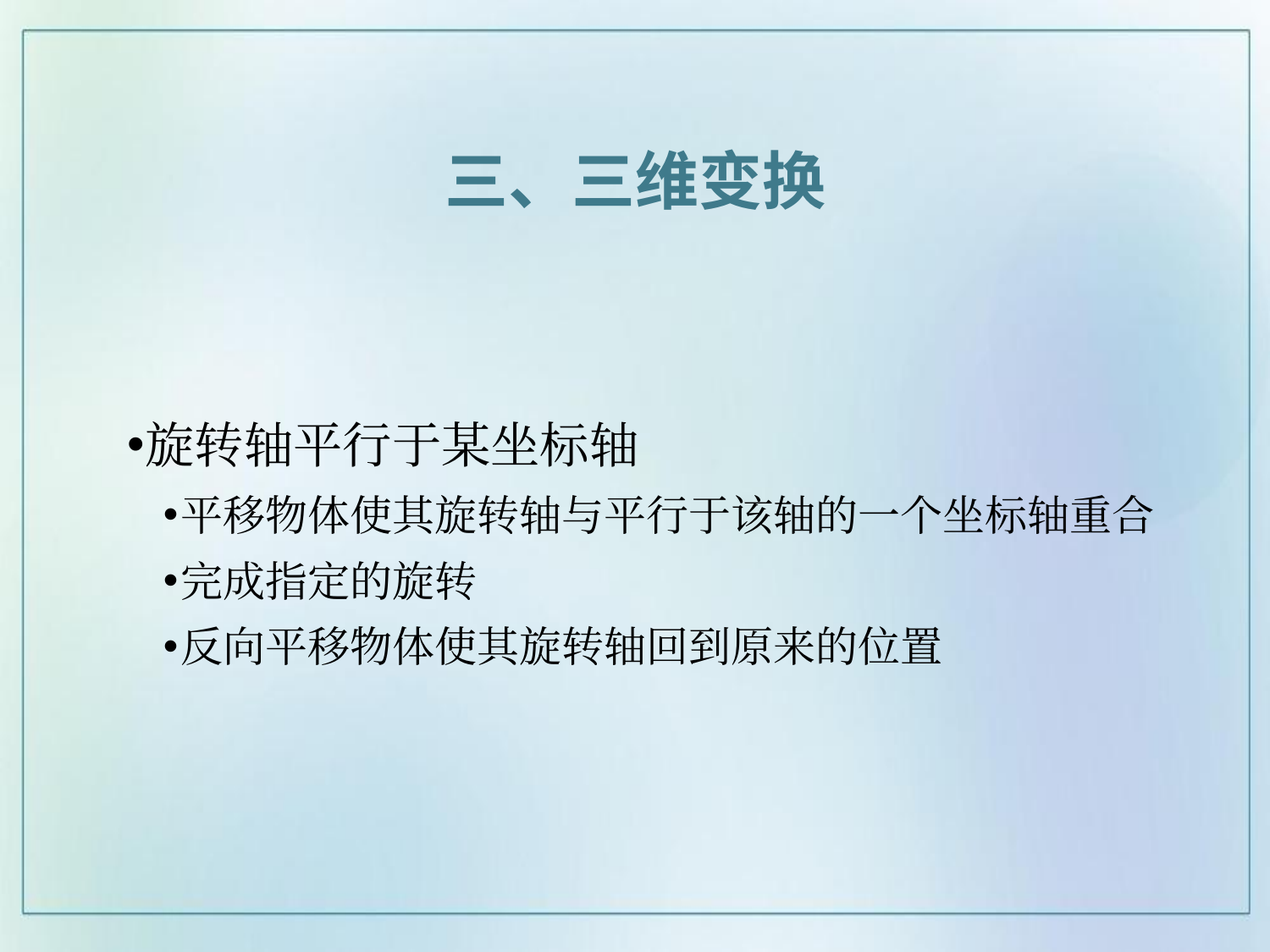

三、三维变换
旋转轴平行于某坐标轴
平移物体使其旋转轴与平行于该轴的一个坐标轴重合
完成指定的旋转
反向平移物体使其旋转轴回到原来的位置